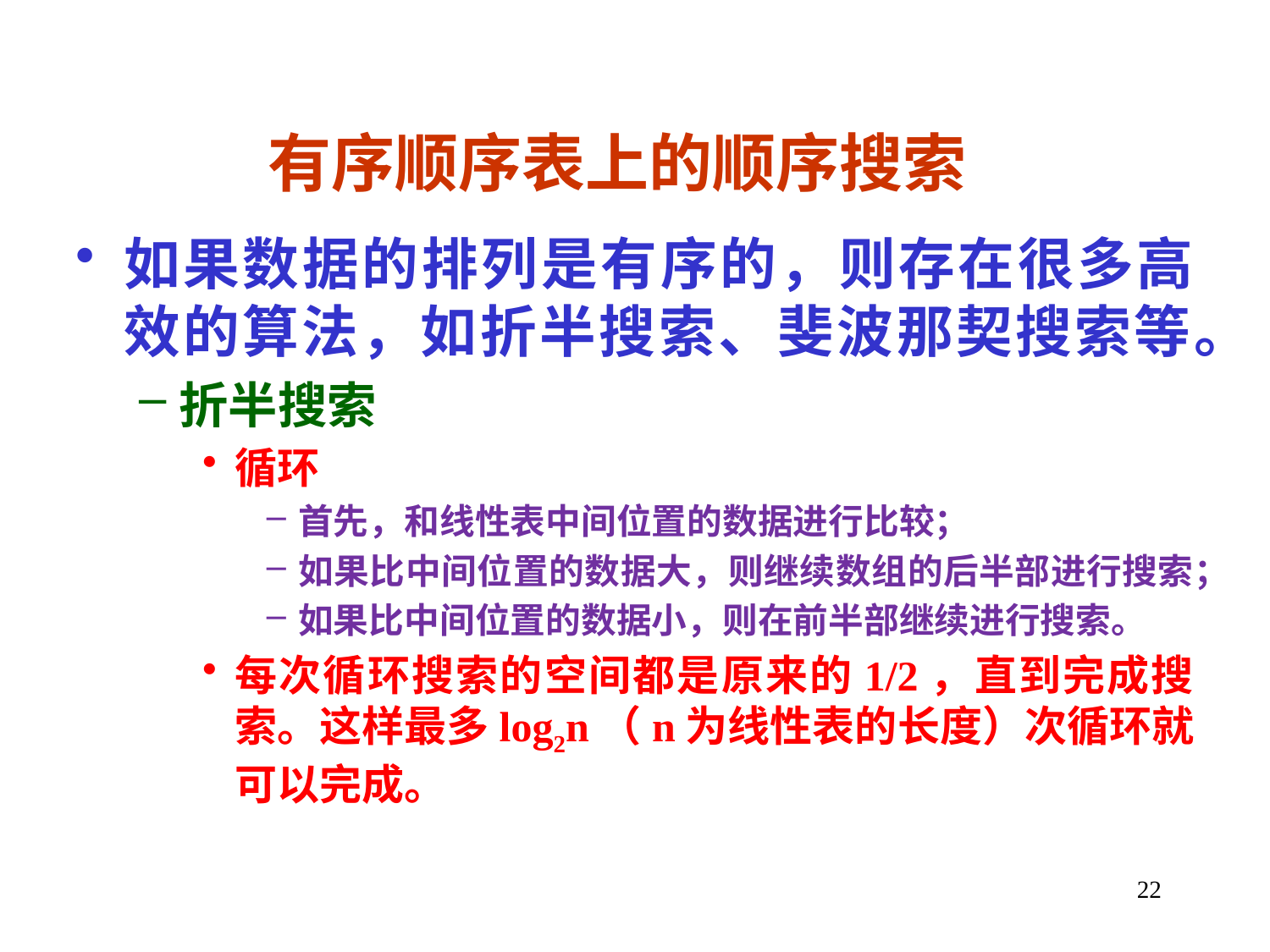

有序顺序表上的顺序搜索
如果数据的排列是有序的，则存在很多高效的算法，如折半搜索、斐波那契搜索等。
折半搜索
循环
首先，和线性表中间位置的数据进行比较；
如果比中间位置的数据大，则继续数组的后半部进行搜索；
如果比中间位置的数据小，则在前半部继续进行搜索。
每次循环搜索的空间都是原来的1/2，直到完成搜索。这样最多log2n（n为线性表的长度）次循环就可以完成。

22